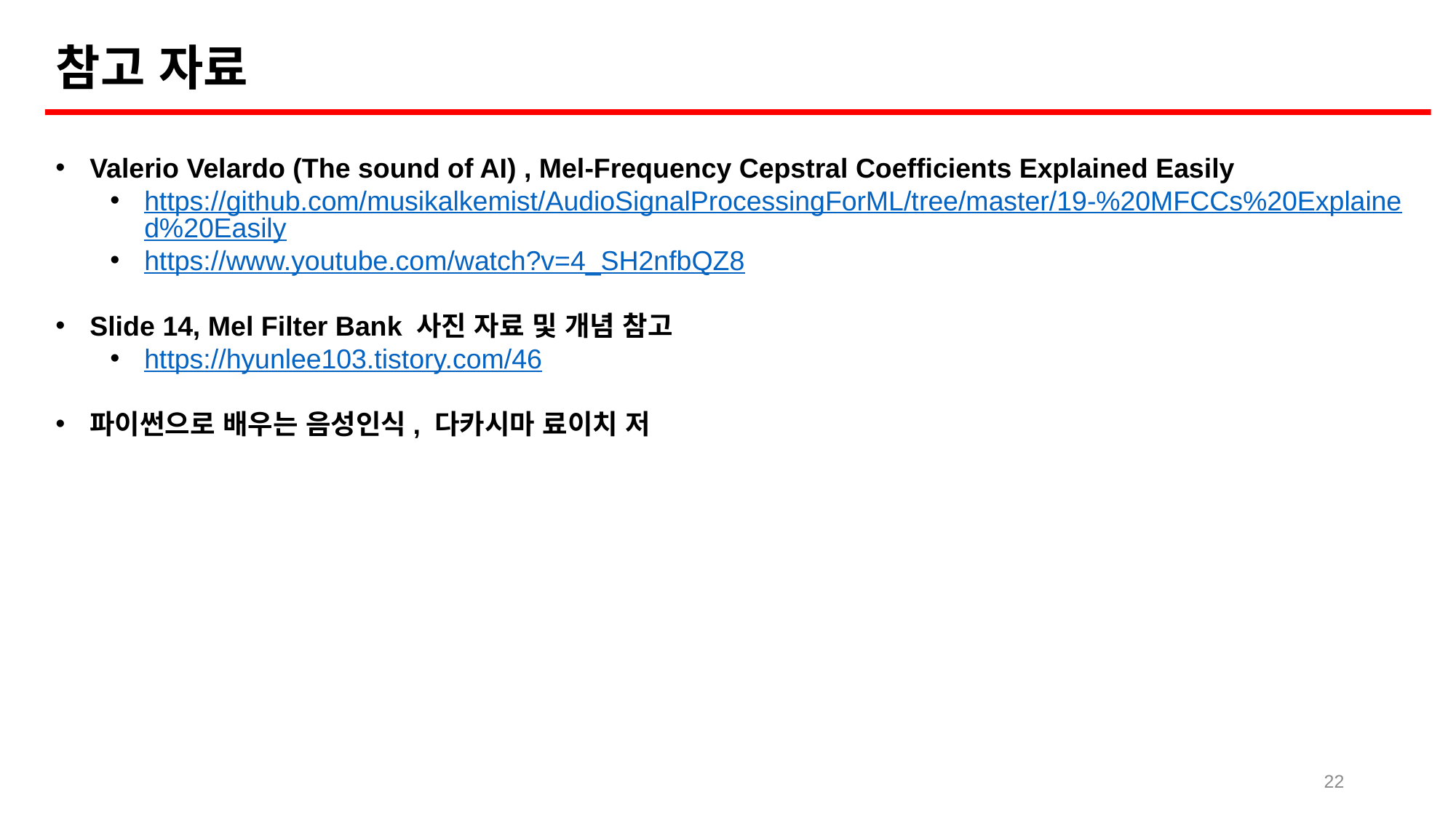

참고 자료

Valerio Velardo (The sound of AI) , Mel-Frequency Cepstral Coefficients Explained Easily
https://github.com/musikalkemist/AudioSignalProcessingForML/tree/master/19-%20MFCCs%20Explained%20Easily
https://www.youtube.com/watch?v=4_SH2nfbQZ8

Slide 14, Mel Filter Bank 사진 자료 및 개념 참고
https://hyunlee103.tistory.com/46

파이썬으로 배우는 음성인식, 다카시마 료이치 저
22